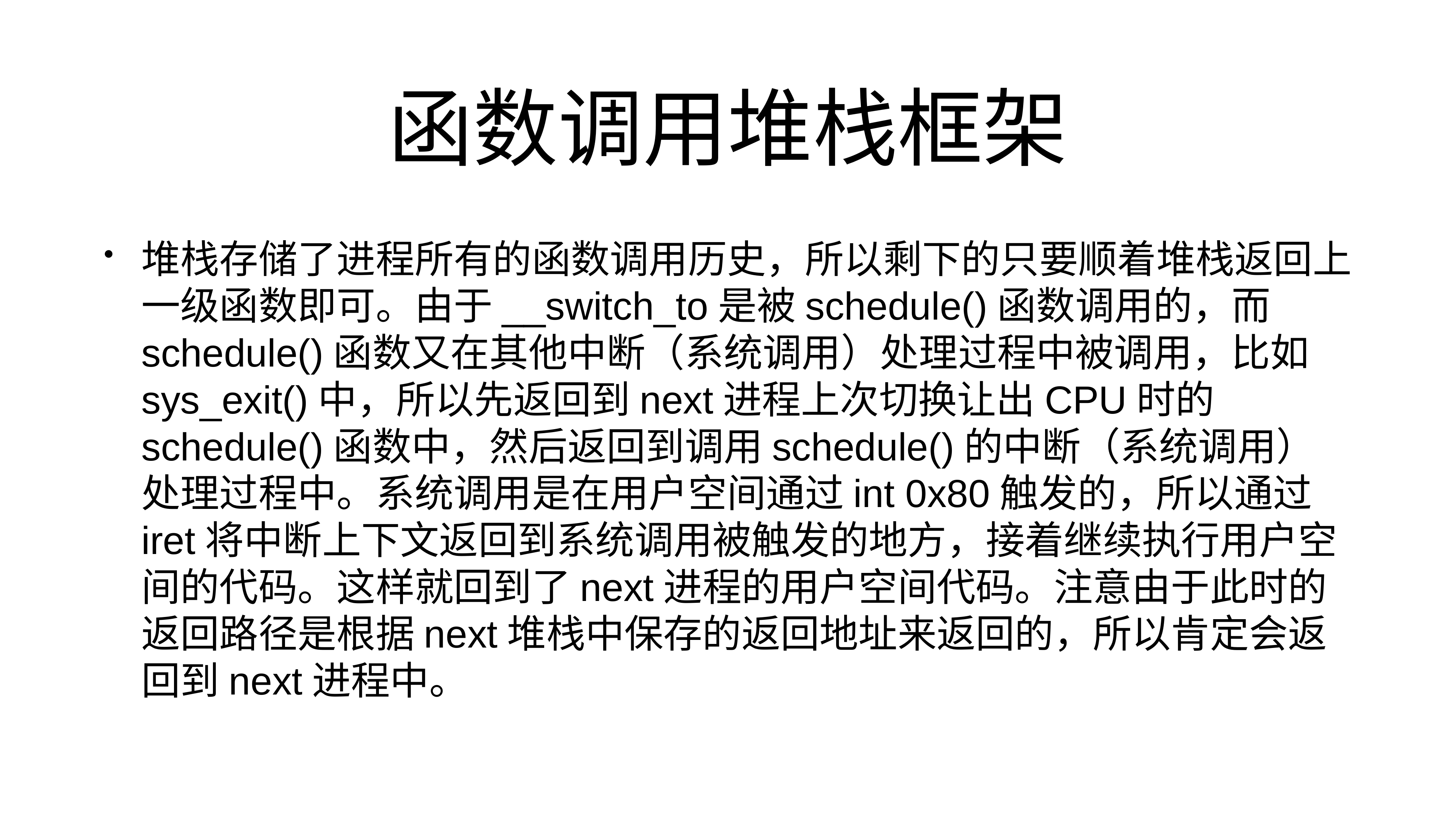

# 函数调用堆栈框架
堆栈存储了进程所有的函数调用历史，所以剩下的只要顺着堆栈返回上一级函数即可。由于__switch_to是被schedule()函数调用的，而schedule()函数又在其他中断（系统调用）处理过程中被调用，比如sys_exit()中，所以先返回到next进程上次切换让出CPU时的schedule()函数中，然后返回到调用schedule()的中断（系统调用）处理过程中。系统调用是在用户空间通过int 0x80触发的，所以通过iret将中断上下文返回到系统调用被触发的地方，接着继续执行用户空间的代码。这样就回到了next进程的用户空间代码。注意由于此时的返回路径是根据next堆栈中保存的返回地址来返回的，所以肯定会返回到next进程中。